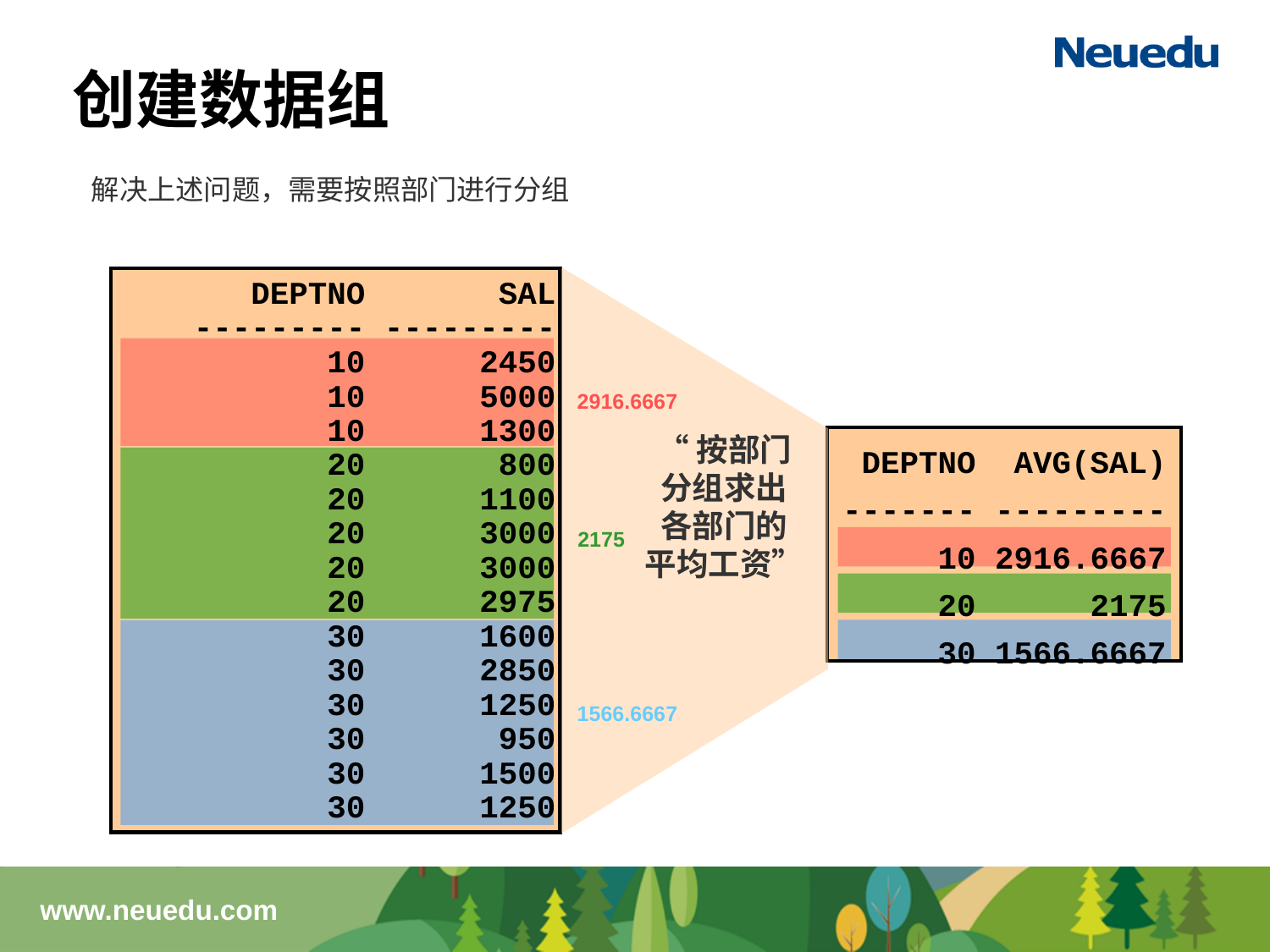

创建数据组
解决上述问题，需要按照部门进行分组

   DEPTNO       SAL
--------- ---------
       10      2450
       10      5000
       10      1300
       20       800
       20      1100
       20      3000
       20      3000
       20      2975
       30      1600
       30      2850
       30      1250
       30       950
       30      1500
       30      1250

 2916.6667
“按部门
分组求出
各部门的
平均工资”
   DEPTNO  AVG(SAL)
  ------- ---------
       10 2916.6667
       20      2175
       30 1566.6667

 2175

 1566.6667